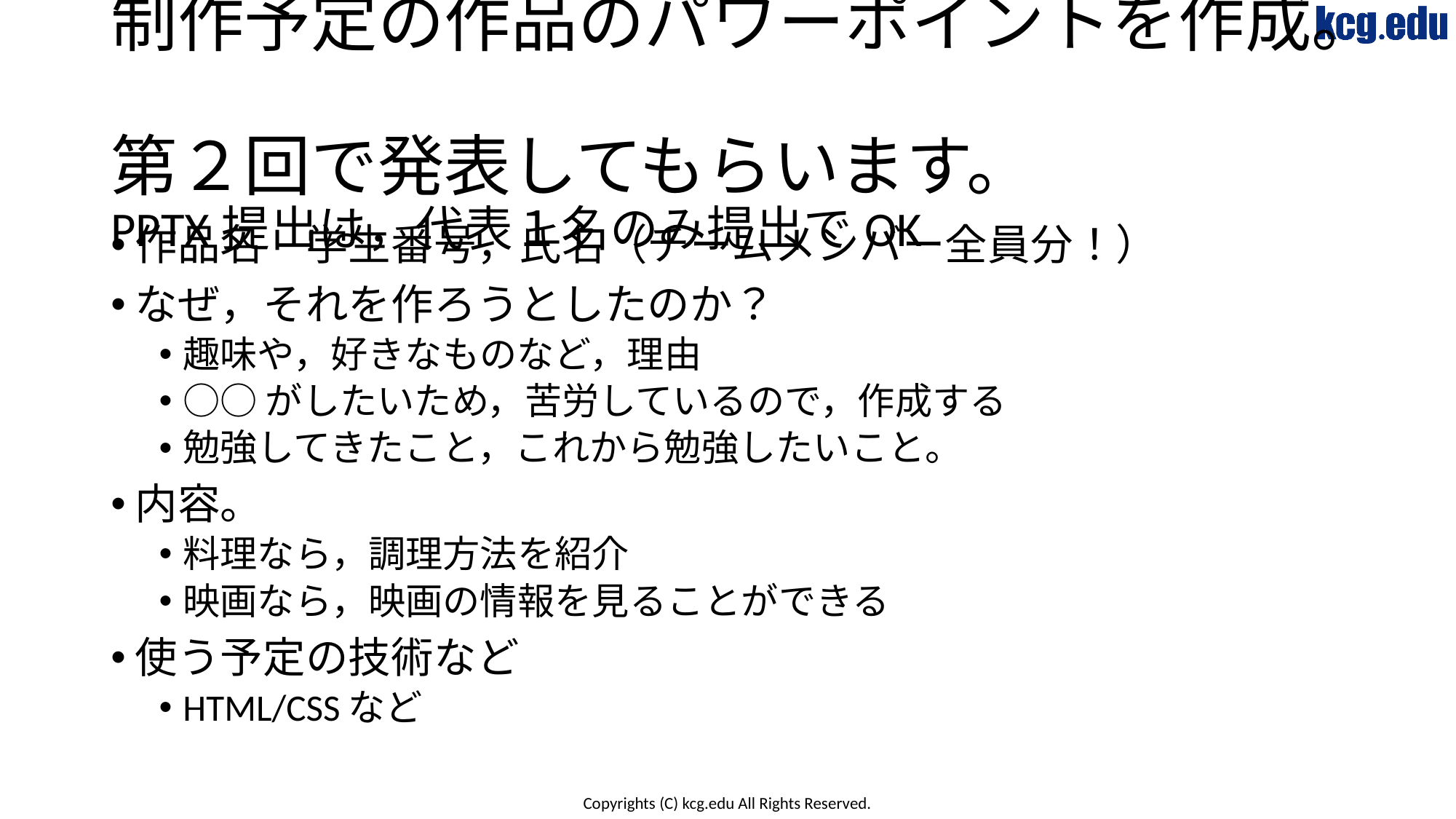

# 制作予定の作品のパワーポイントを作成。 第２回で発表してもらいます。 PPTX提出は，代表１名のみ提出でOK
作品名　学生番号，氏名（チームメンバー全員分！）
なぜ，それを作ろうとしたのか？
趣味や，好きなものなど，理由
○○がしたいため，苦労しているので，作成する
勉強してきたこと，これから勉強したいこと。
内容。
料理なら，調理方法を紹介
映画なら，映画の情報を見ることができる
使う予定の技術など
HTML/CSSなど